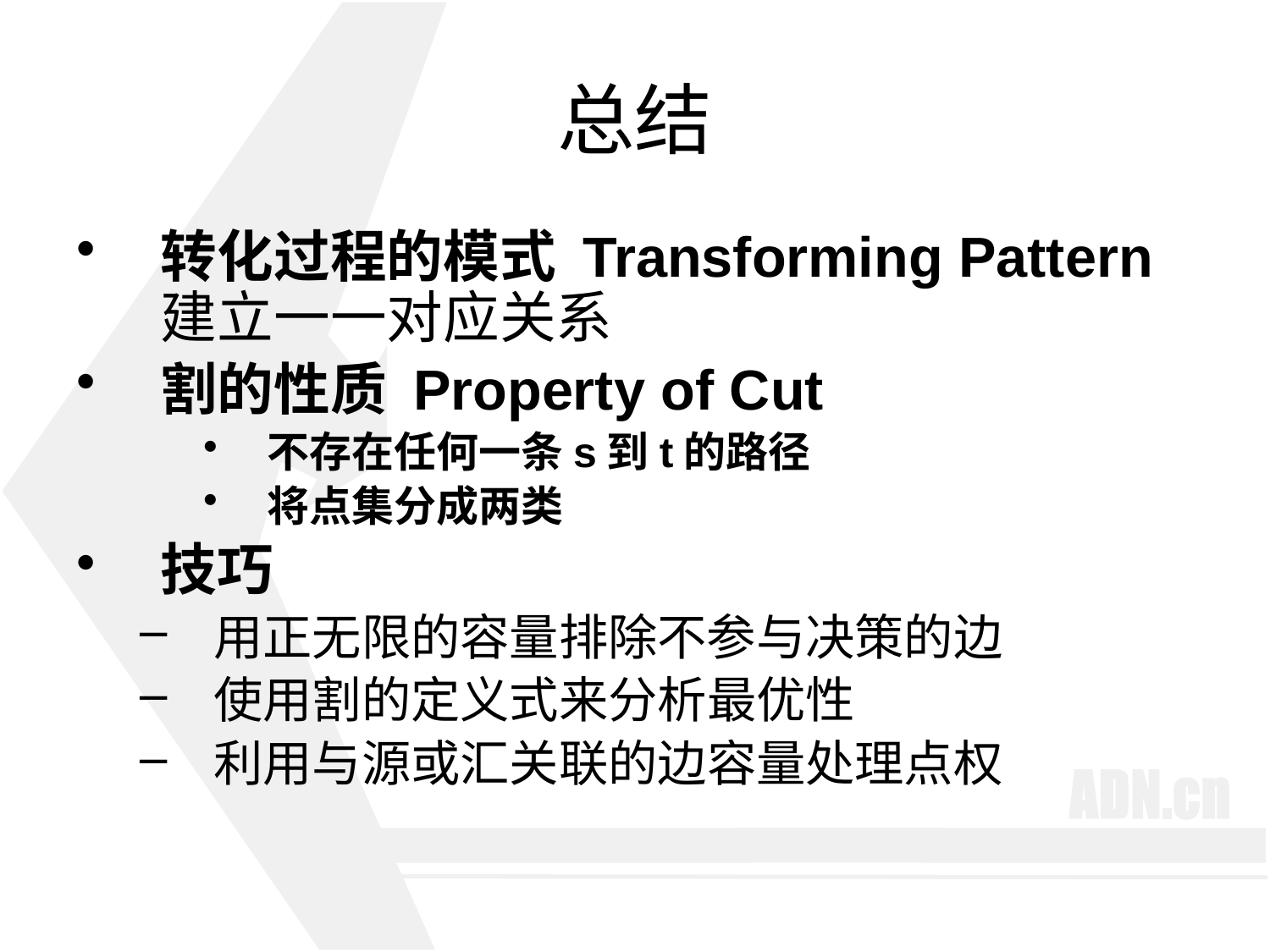

# 总结
转化过程的模式 Transforming Pattern	建立一一对应关系
割的性质 Property of Cut
不存在任何一条s到t的路径
将点集分成两类
技巧
用正无限的容量排除不参与决策的边
使用割的定义式来分析最优性
利用与源或汇关联的边容量处理点权